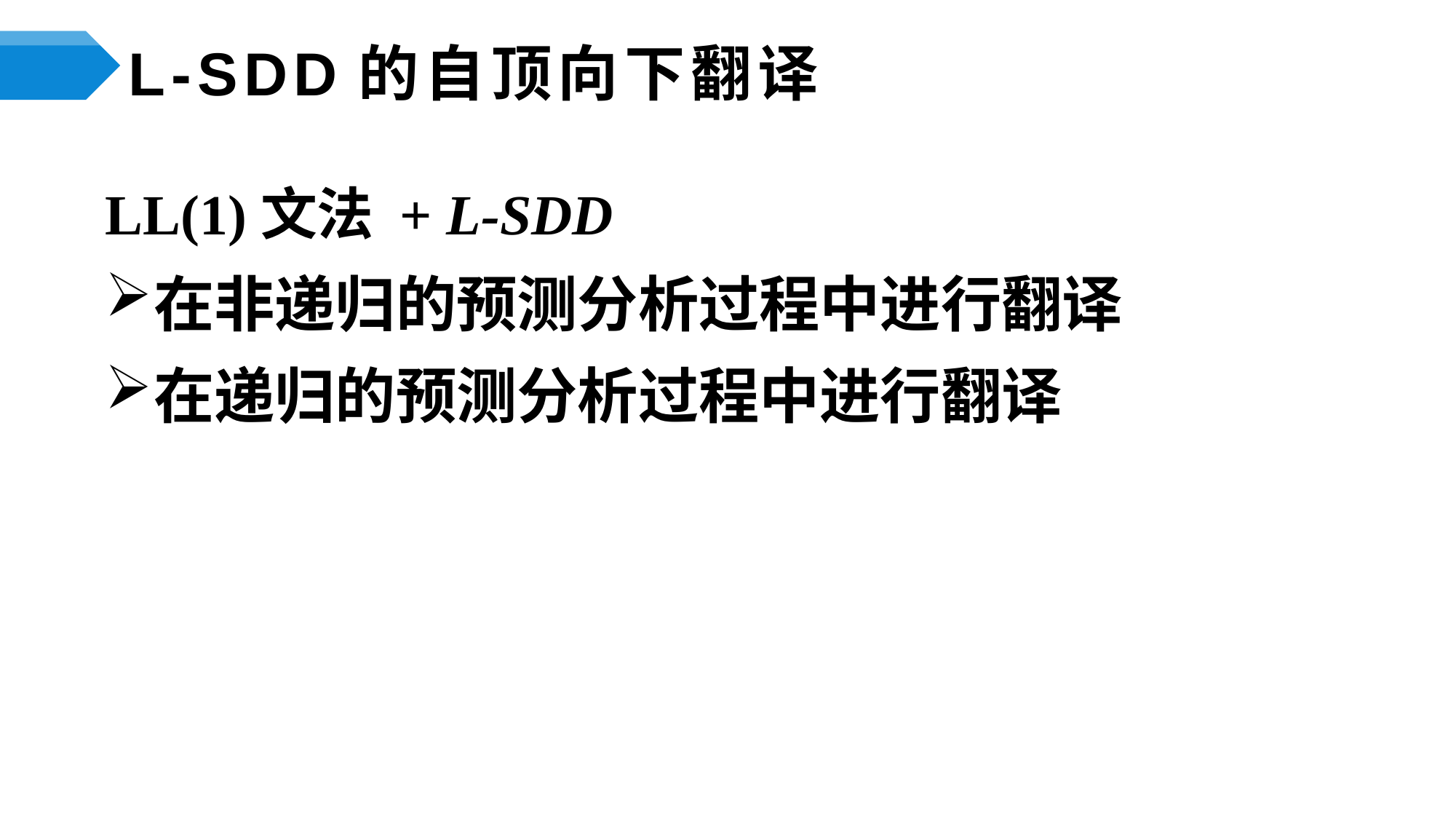

# L-SDD的自顶向下翻译
LL(1)文法 + L-SDD
在非递归的预测分析过程中进行翻译
在递归的预测分析过程中进行翻译